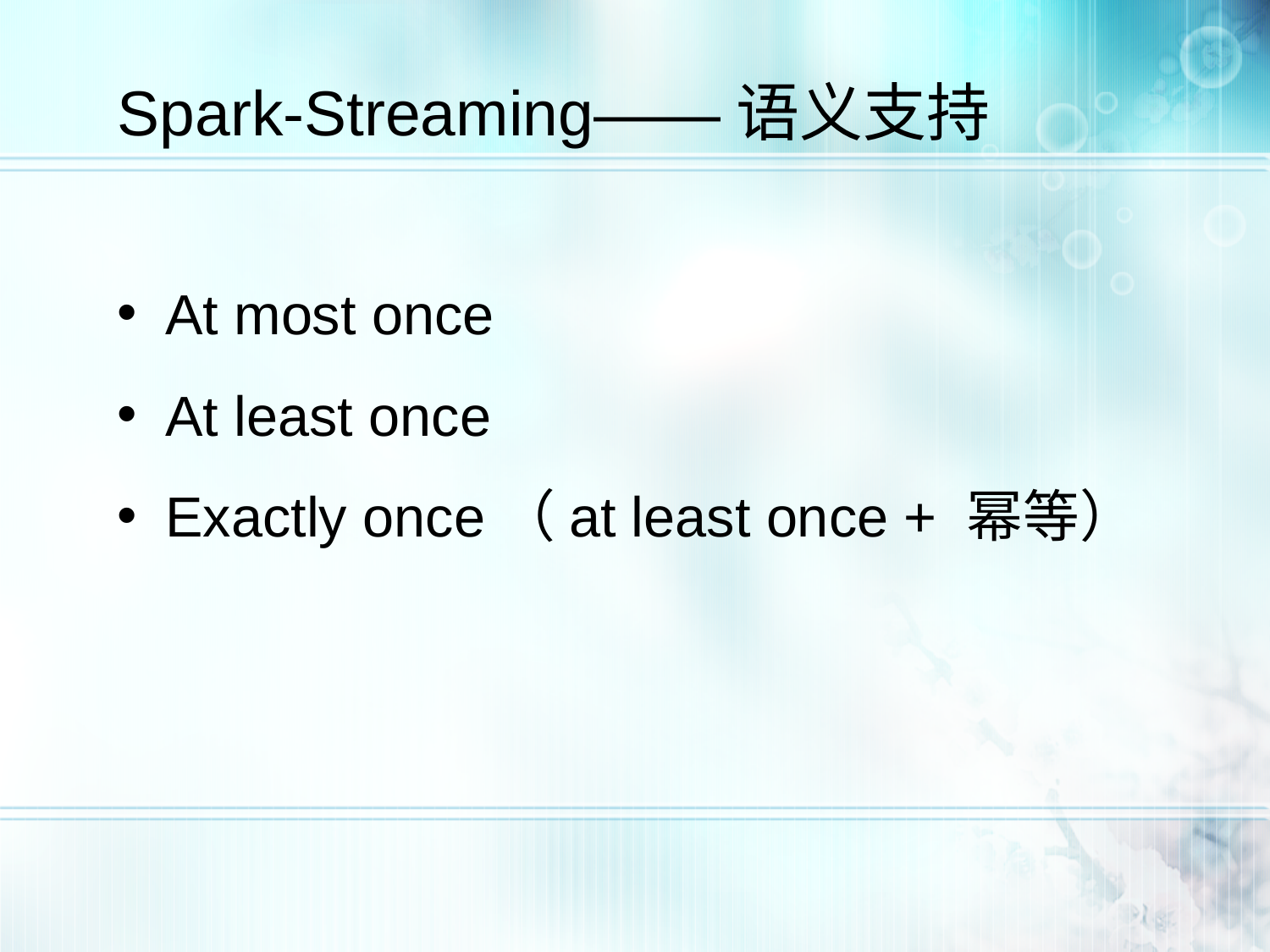

Spark-Streaming——语义支持
At most once
At least once
Exactly once（at least once + 幂等）